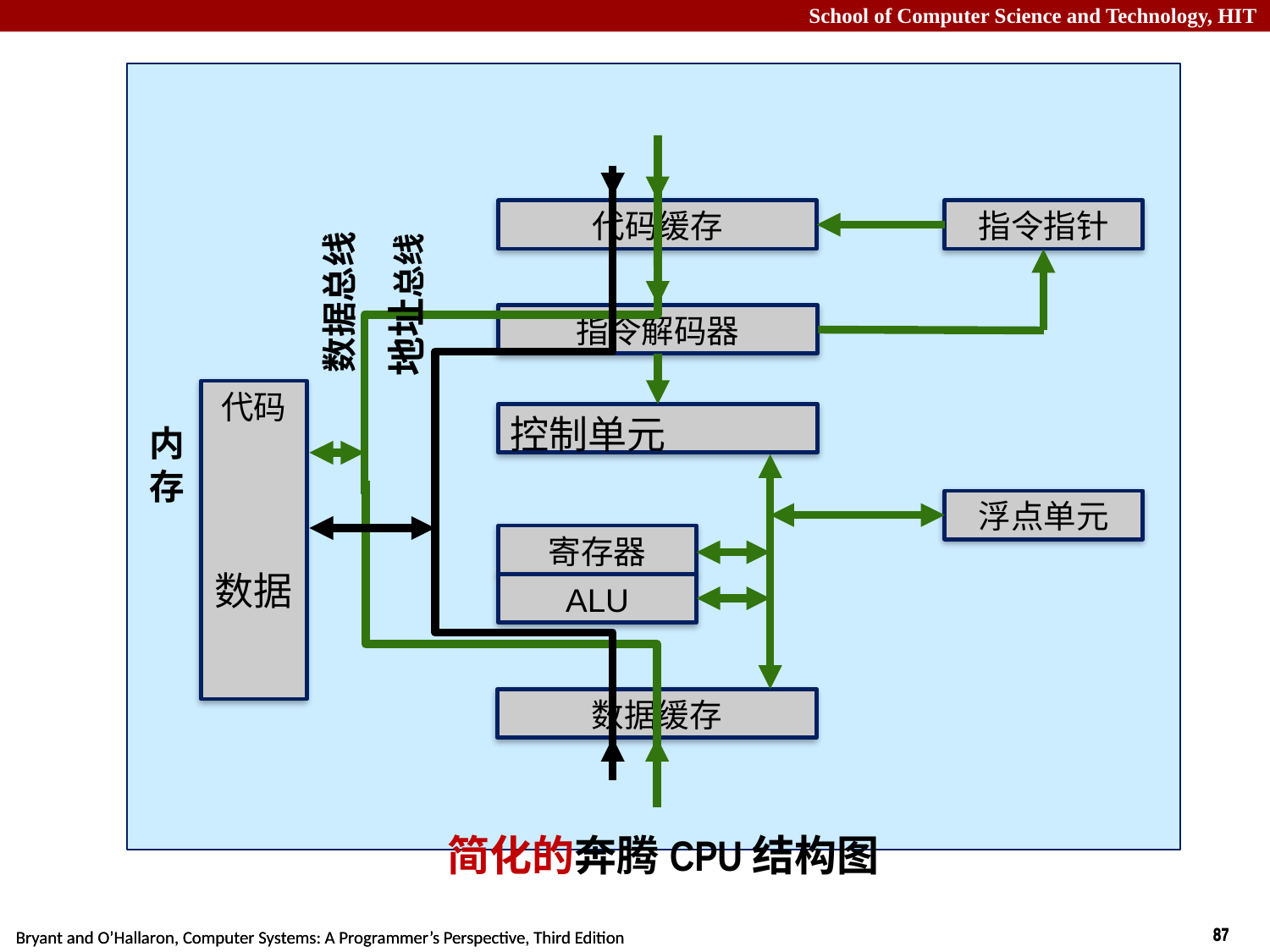

#

 简化的奔腾CPU结构图
数据总线
代码缓存
指令指针
地址总线
指令解码器
代码

数据
控制单元
内存
浮点单元
寄存器
ALU
数据缓存